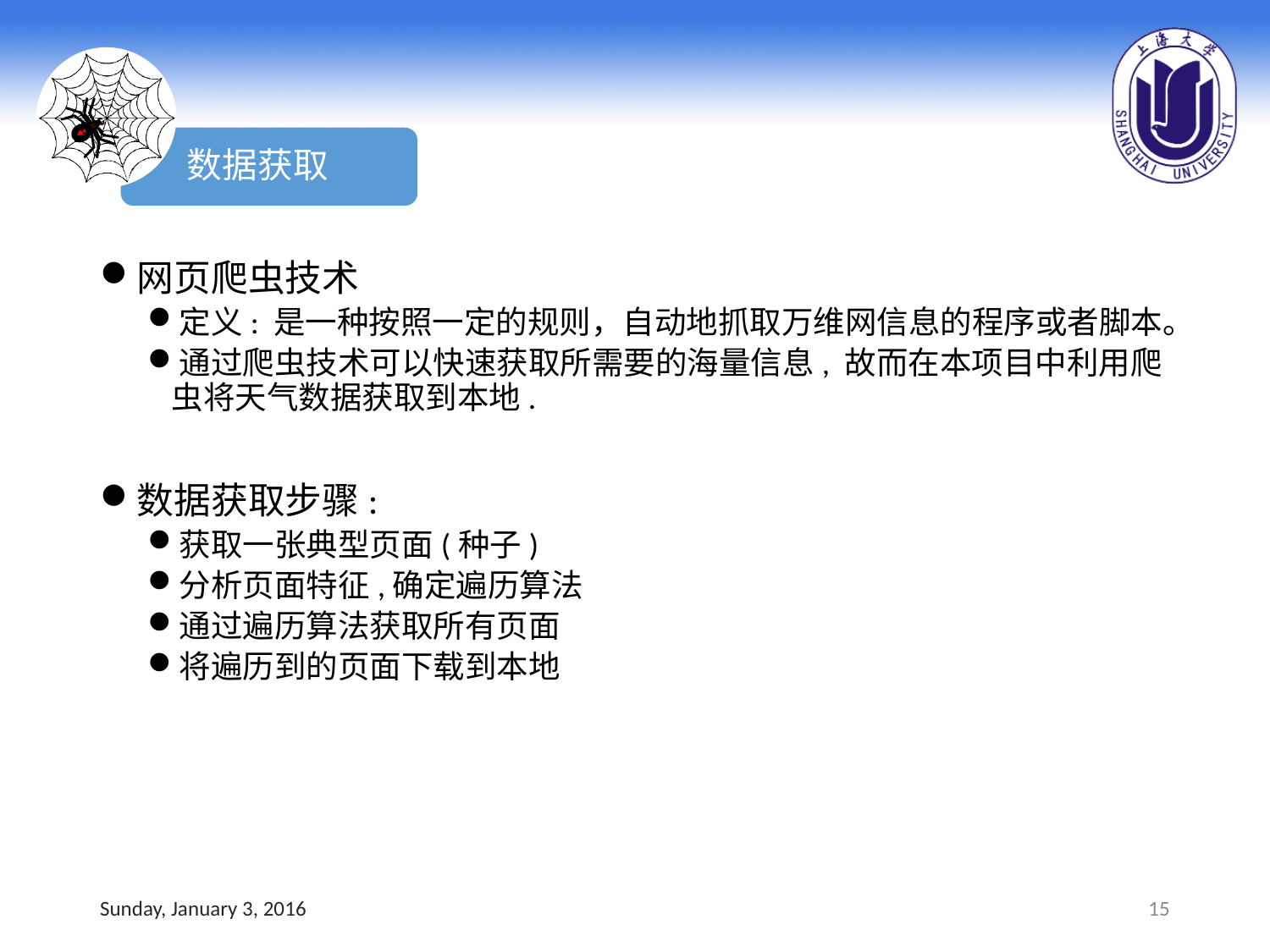

数据获取
网页爬虫技术
定义: 是一种按照一定的规则，自动地抓取万维网信息的程序或者脚本。
通过爬虫技术可以快速获取所需要的海量信息, 故而在本项目中利用爬虫将天气数据获取到本地.

数据获取步骤:
获取一张典型页面(种子)
分析页面特征,确定遍历算法
通过遍历算法获取所有页面
将遍历到的页面下载到本地
Sunday, January 3, 2016
15